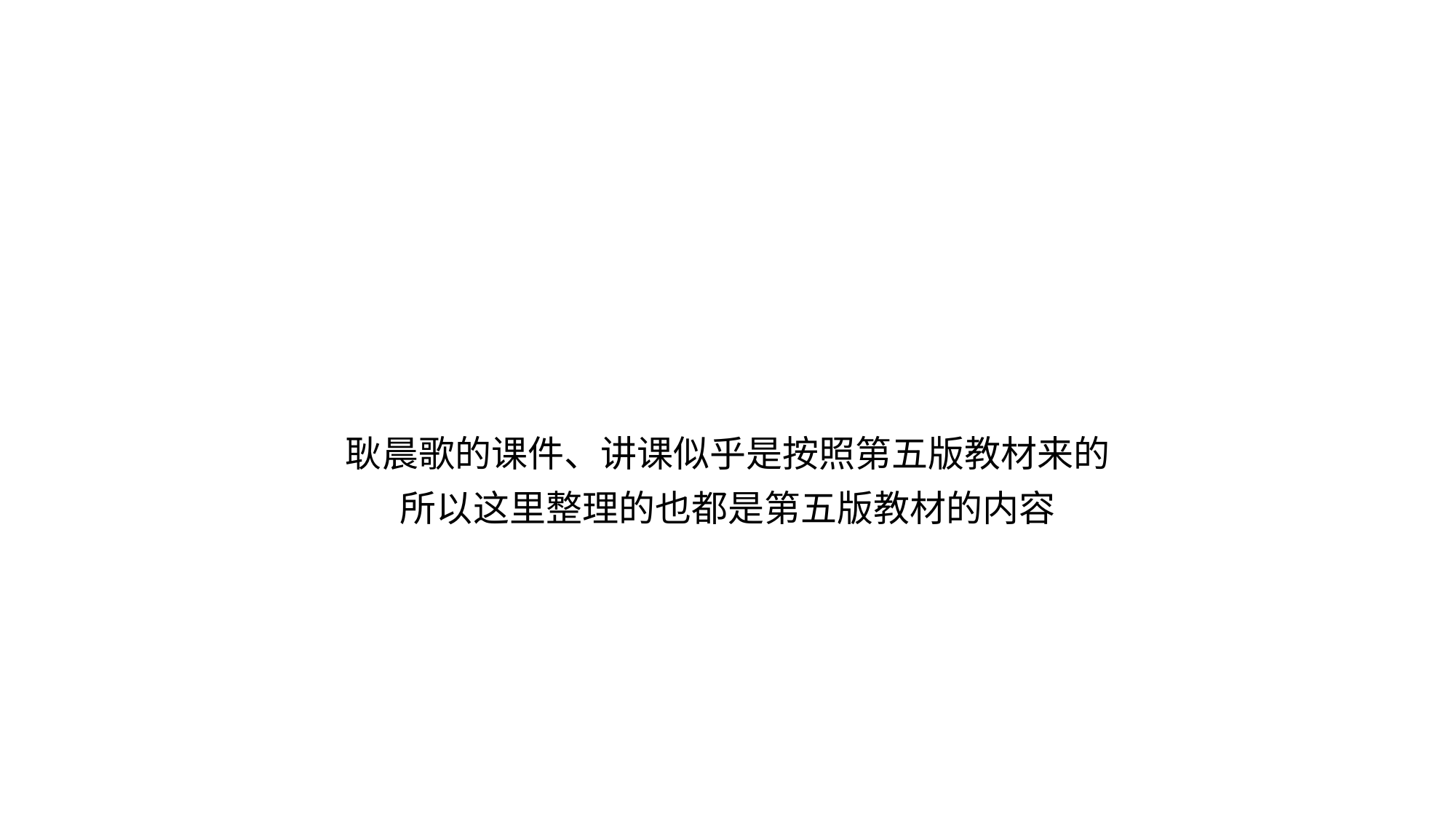

耿晨歌的课件、讲课似乎是按照第五版教材来的
所以这里整理的也都是第五版教材的内容